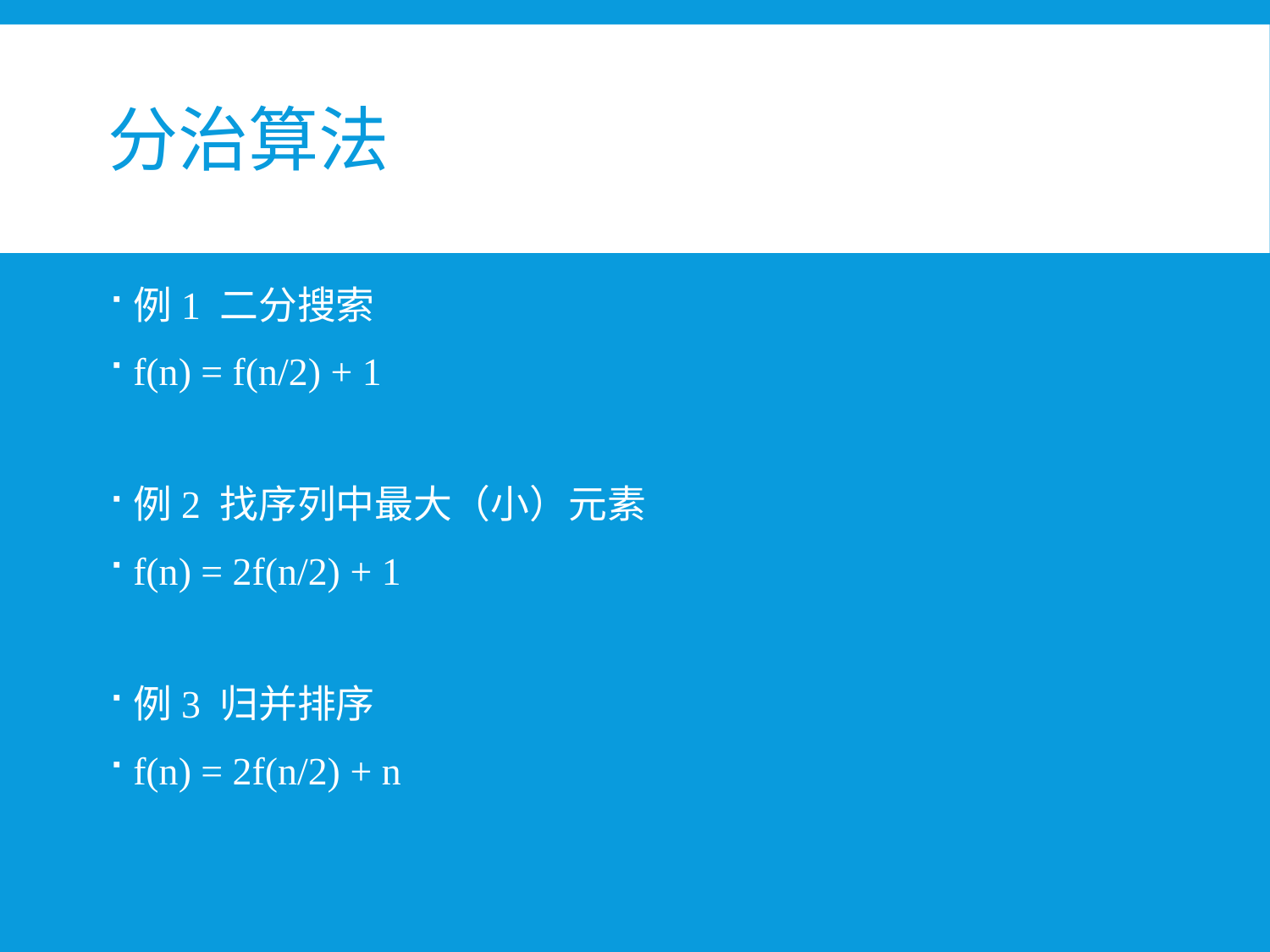

# 分治算法
例1 二分搜索
f(n) = f(n/2) + 1

例2 找序列中最大（小）元素
f(n) = 2f(n/2) + 1

例3 归并排序
f(n) = 2f(n/2) + n